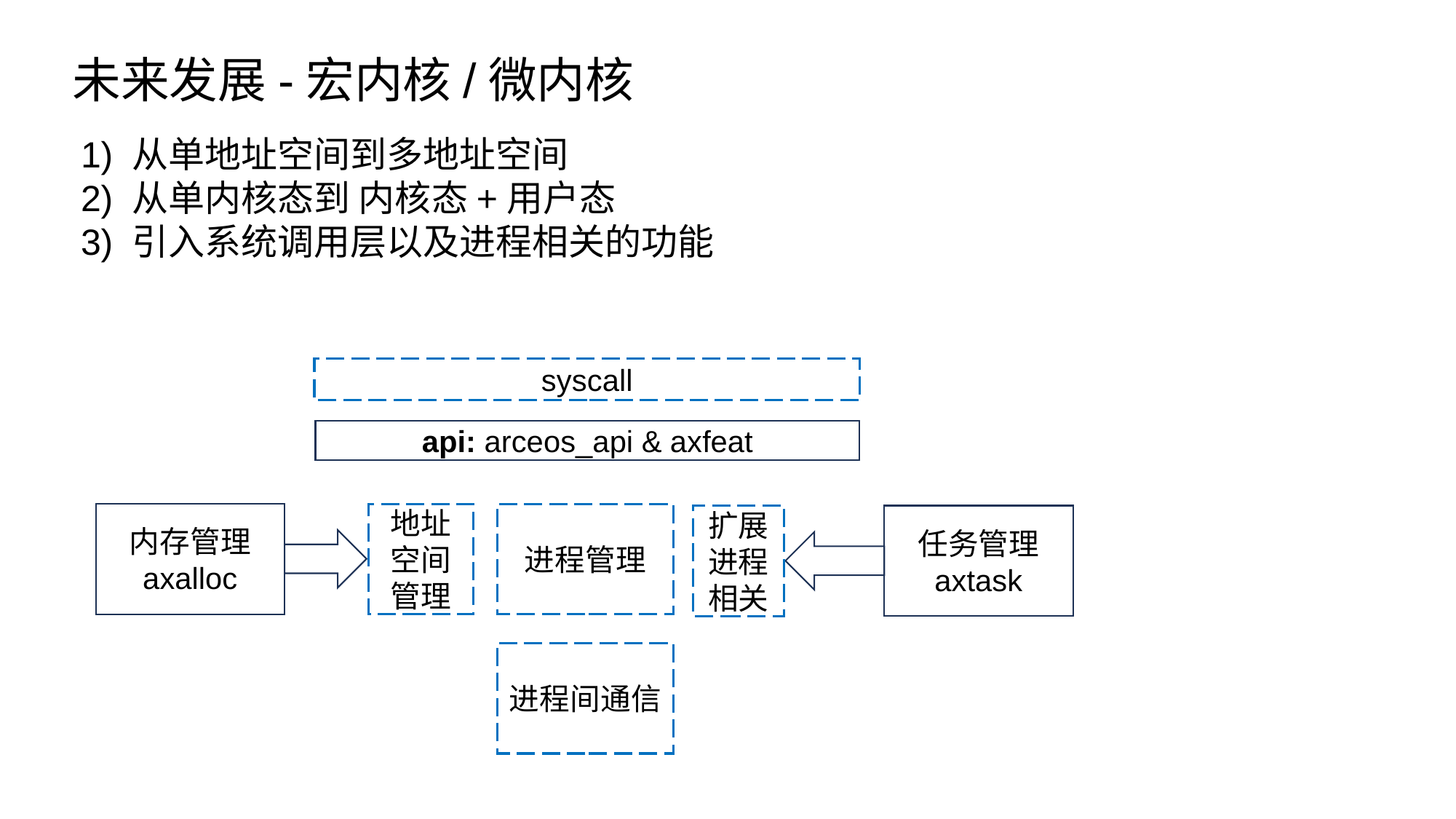

未来发展-宏内核/微内核
1) 从单地址空间到多地址空间
2) 从单内核态到 内核态+用户态
3) 引入系统调用层以及进程相关的功能
syscall
api: arceos_api & axfeat
内存管理
axalloc
地址空间管理
进程管理
扩展进程相关
任务管理
axtask

进程间通信